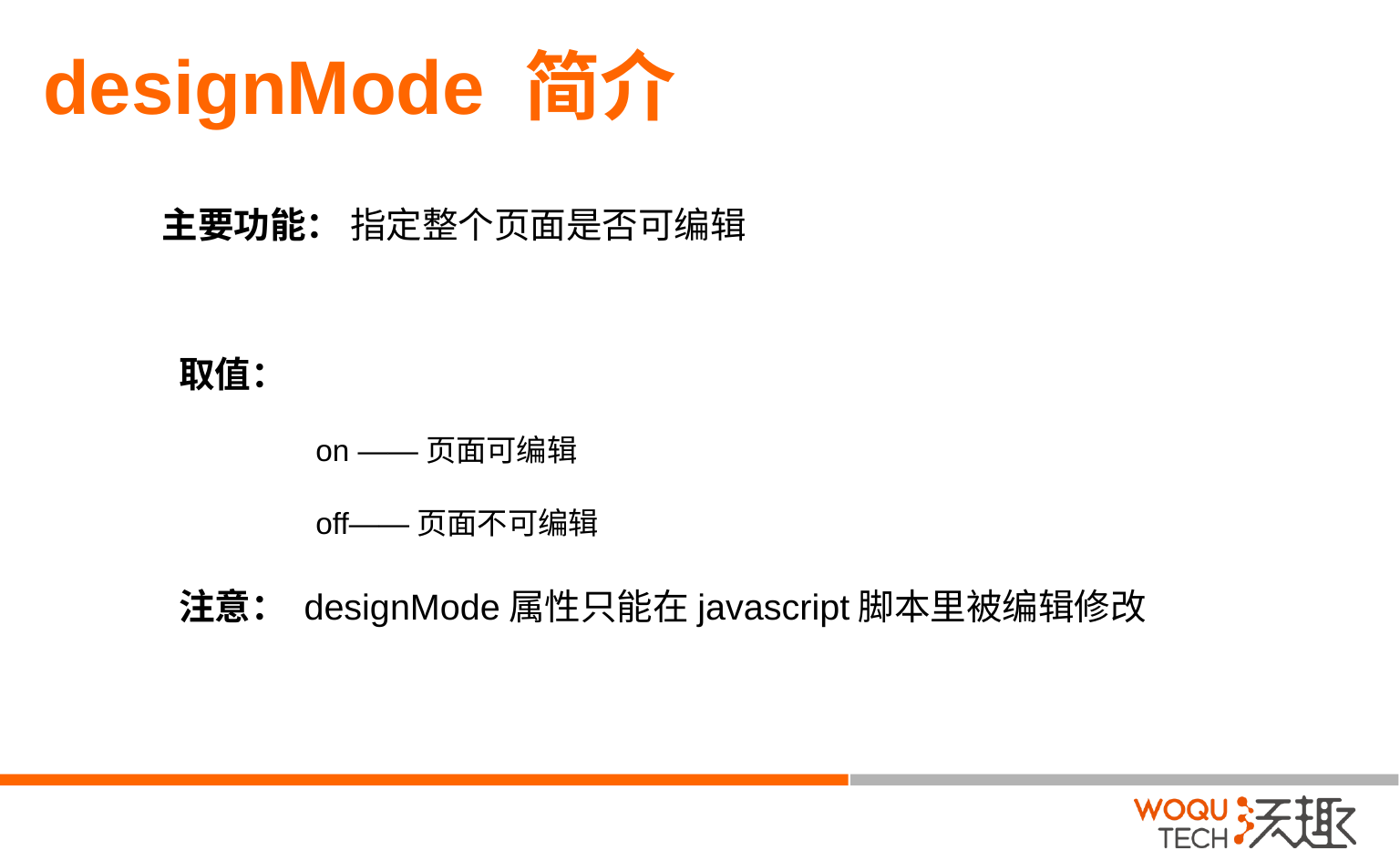

designMode 简介
主要功能： 指定整个页面是否可编辑
取值：
	on ——页面可编辑
	off——页面不可编辑

注意： designMode属性只能在javascript脚本里被编辑修改